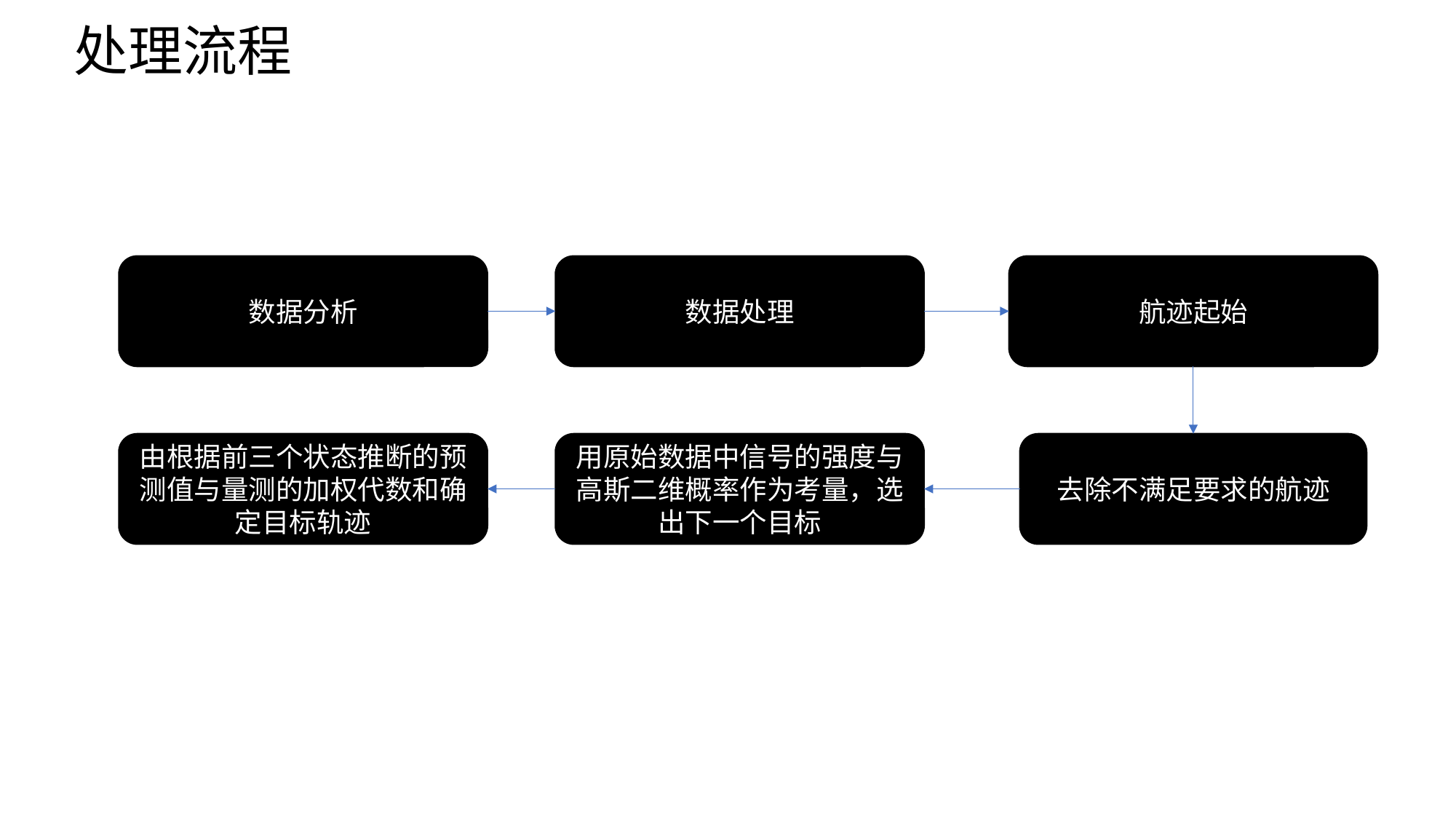

处理流程
数据分析
数据处理
航迹起始
由根据前三个状态推断的预测值与量测的加权代数和确定目标轨迹
用原始数据中信号的强度与高斯二维概率作为考量，选出下一个目标
去除不满足要求的航迹